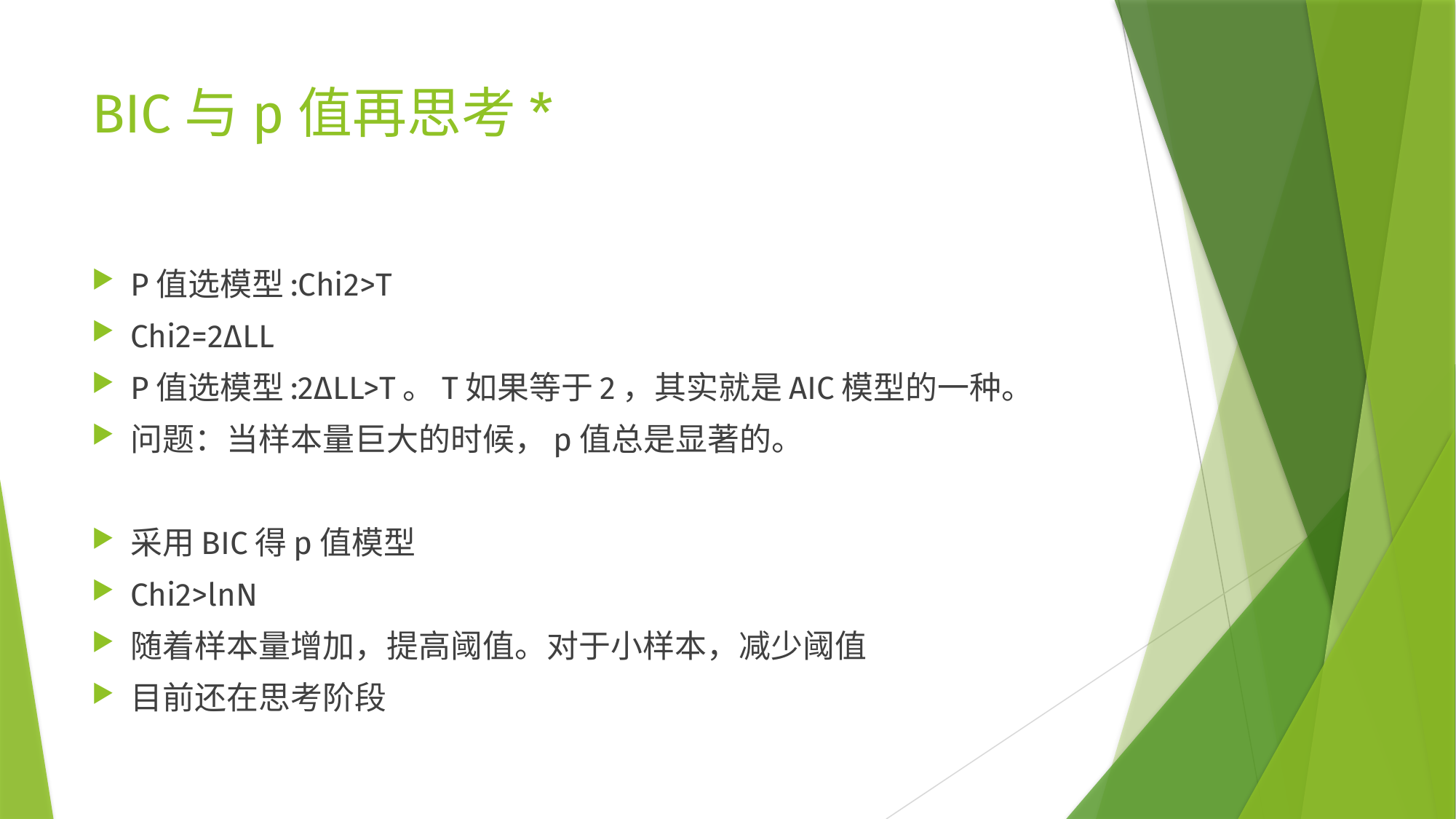

# BIC与p值再思考*
P值选模型:Chi2>T
Chi2=2ΔLL
P值选模型:2ΔLL>T。T如果等于2，其实就是AIC模型的一种。
问题：当样本量巨大的时候，p值总是显著的。

采用BIC得p值模型
Chi2>lnN
随着样本量增加，提高阈值。对于小样本，减少阈值
目前还在思考阶段